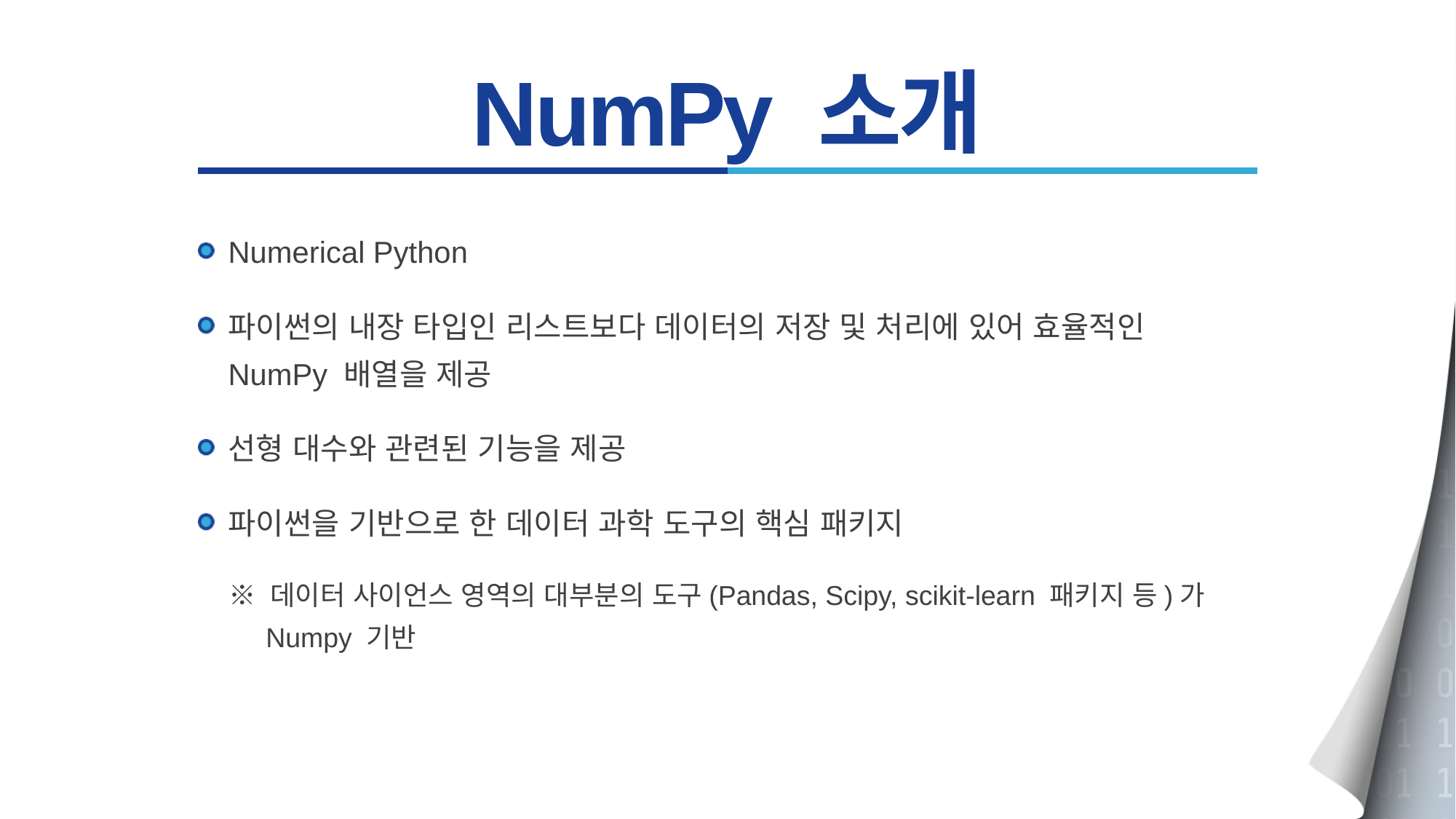

# NumPy 소개
Numerical Python
파이썬의 내장 타입인 리스트보다 데이터의 저장 및 처리에 있어 효율적인 NumPy 배열을 제공
선형 대수와 관련된 기능을 제공
파이썬을 기반으로 한 데이터 과학 도구의 핵심 패키지
    ※ 데이터 사이언스 영역의 대부분의 도구(Pandas, Scipy, scikit-learn 패키지 등)가
        Numpy 기반